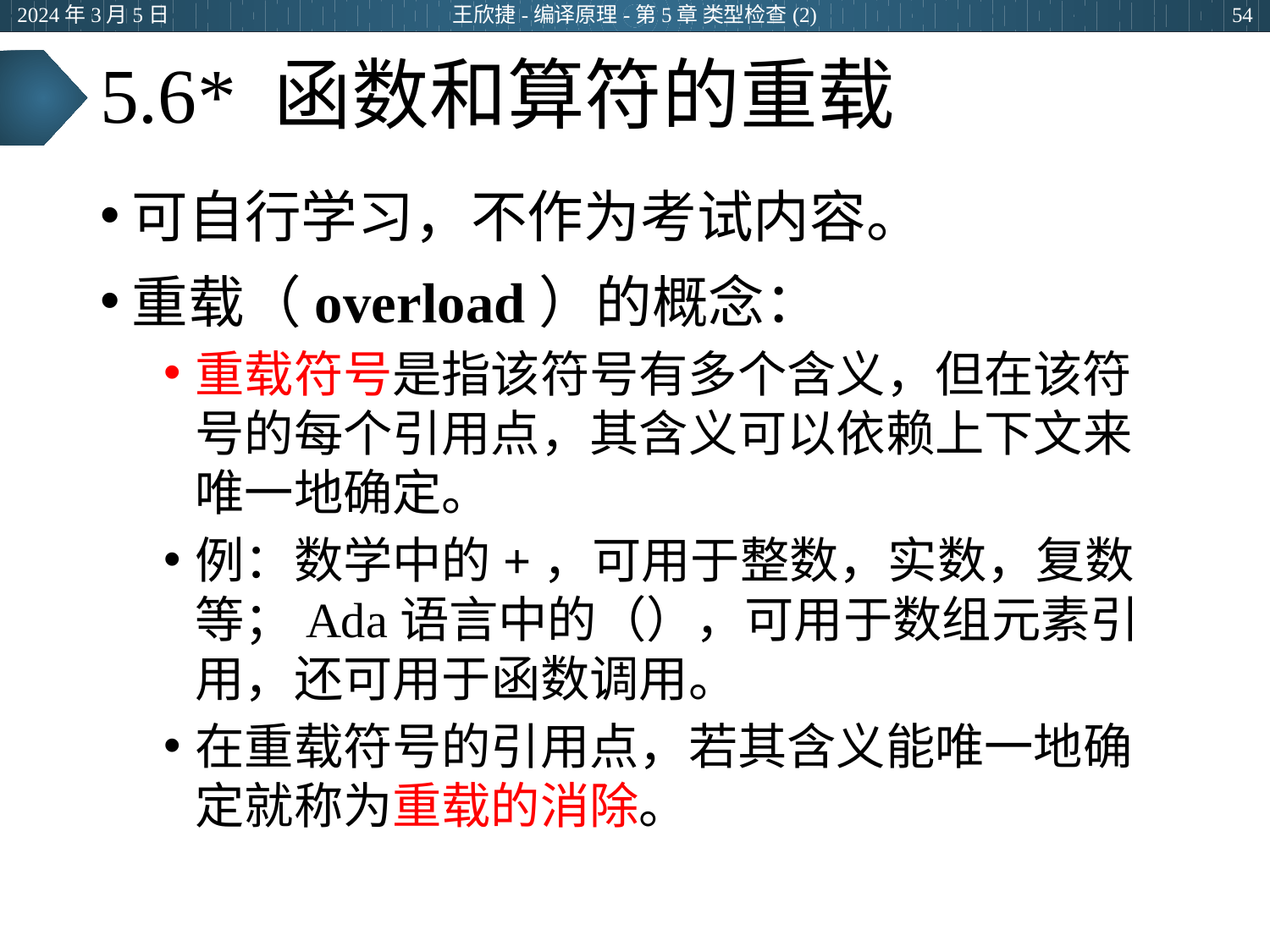

2024年3月5日
王欣捷-编译原理-第5章 类型检查(2)
54
# 5.6* 函数和算符的重载
可自行学习，不作为考试内容。
重载（overload）的概念：
重载符号是指该符号有多个含义，但在该符号的每个引用点，其含义可以依赖上下文来唯一地确定。
例：数学中的+，可用于整数，实数，复数等；Ada语言中的（），可用于数组元素引用，还可用于函数调用。
在重载符号的引用点，若其含义能唯一地确定就称为重载的消除。